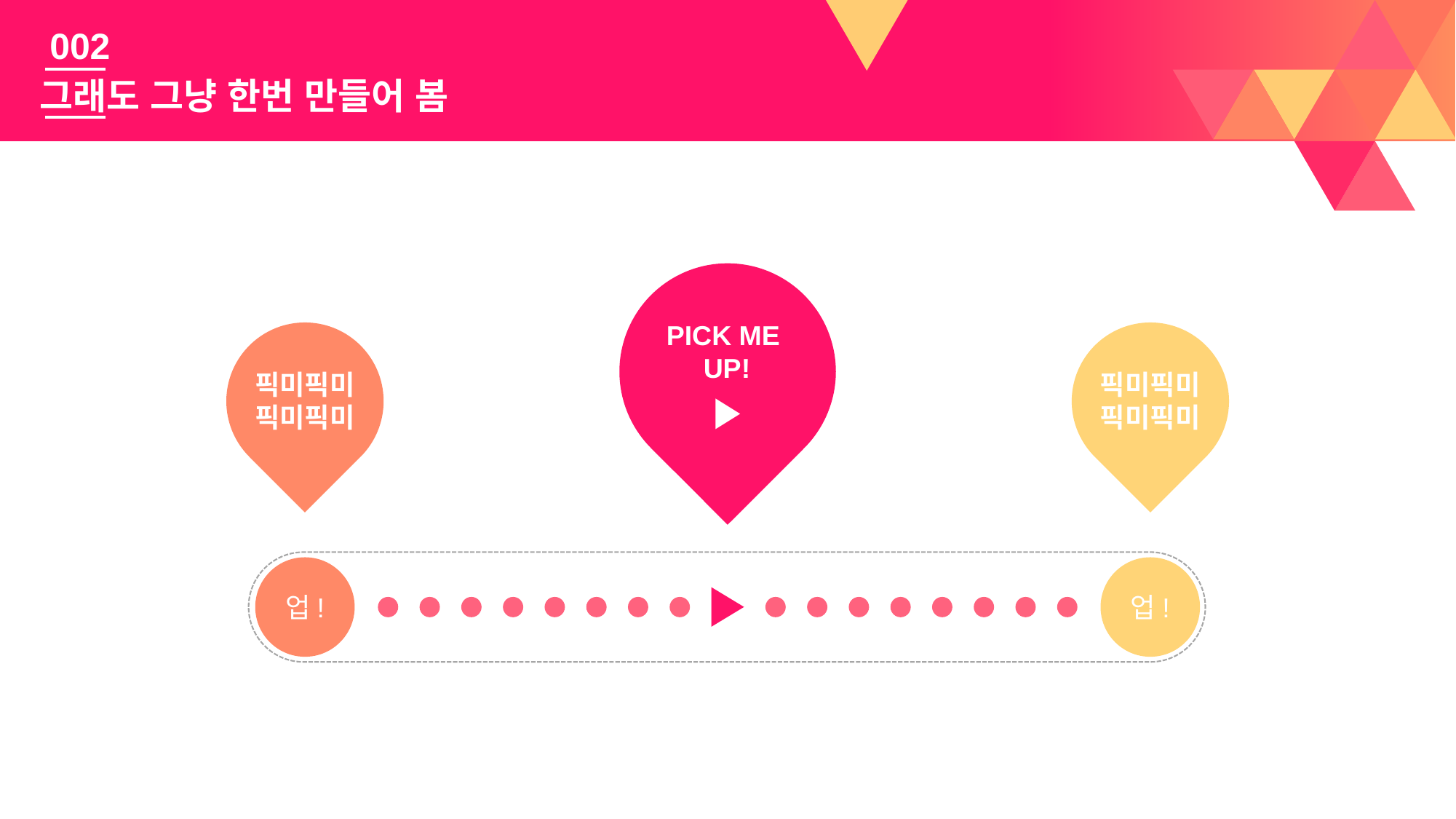

002
그래도 그냥 한번 만들어 봄

PICK ME
UP!
▶

픽미픽미
픽미픽미

픽미픽미
픽미픽미

업!
업!